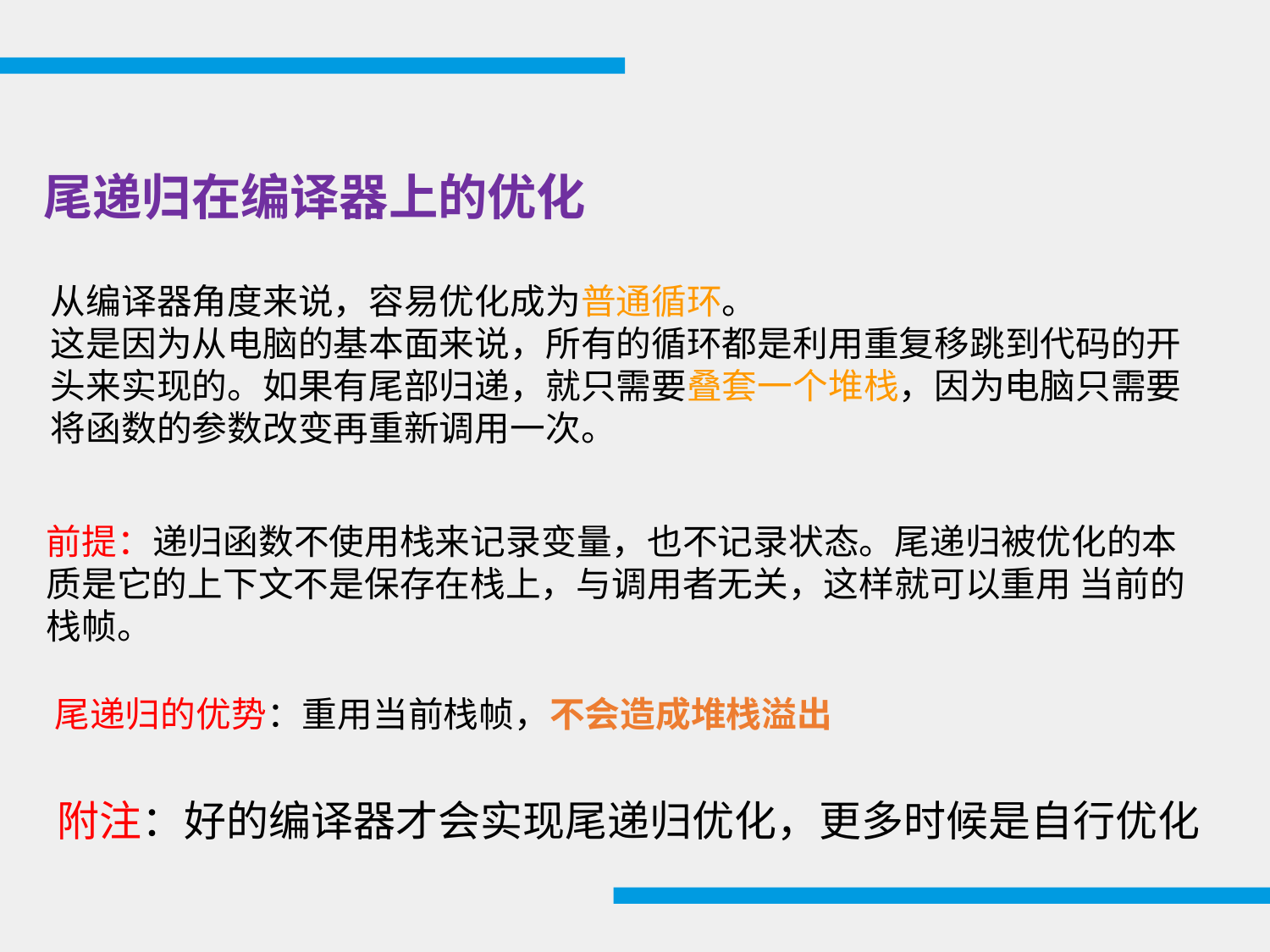

尾递归在编译器上的优化
从编译器角度来说，容易优化成为普通循环。
这是因为从电脑的基本面来说，所有的循环都是利用重复移跳到代码的开头来实现的。如果有尾部归递，就只需要叠套一个堆栈，因为电脑只需要将函数的参数改变再重新调用一次。

前提：递归函数不使用栈来记录变量，也不记录状态。尾递归被优化的本质是它的上下文不是保存在栈上，与调用者无关，这样就可以重用 当前的栈帧。
尾递归的优势：重用当前栈帧，不会造成堆栈溢出
附注：好的编译器才会实现尾递归优化，更多时候是自行优化